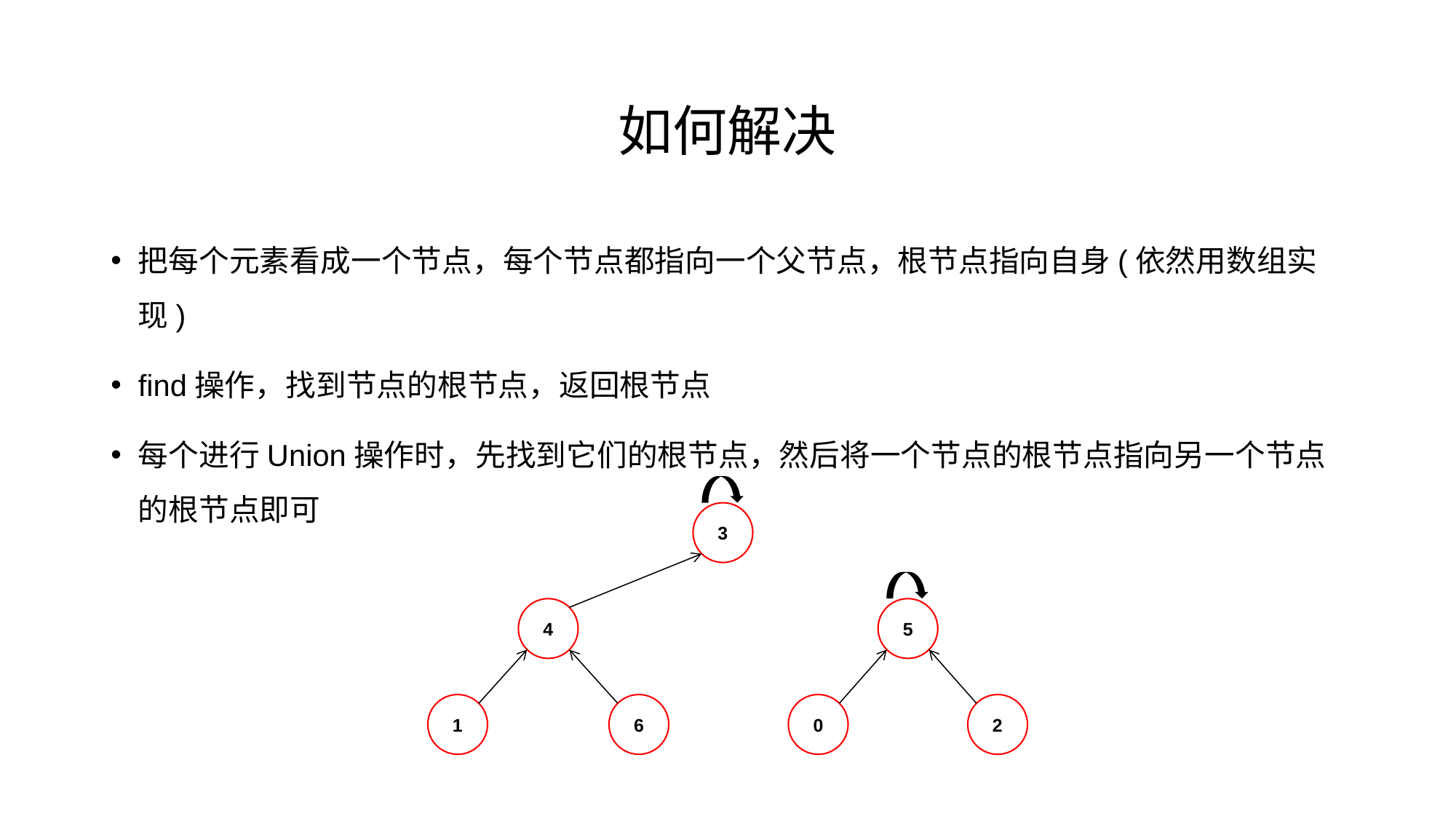

# 如何解决
把每个元素看成一个节点，每个节点都指向一个父节点，根节点指向自身(依然用数组实现)
find操作，找到节点的根节点，返回根节点
每个进行Union操作时，先找到它们的根节点，然后将一个节点的根节点指向另一个节点的根节点即可

3

4
5
1
6
0
2